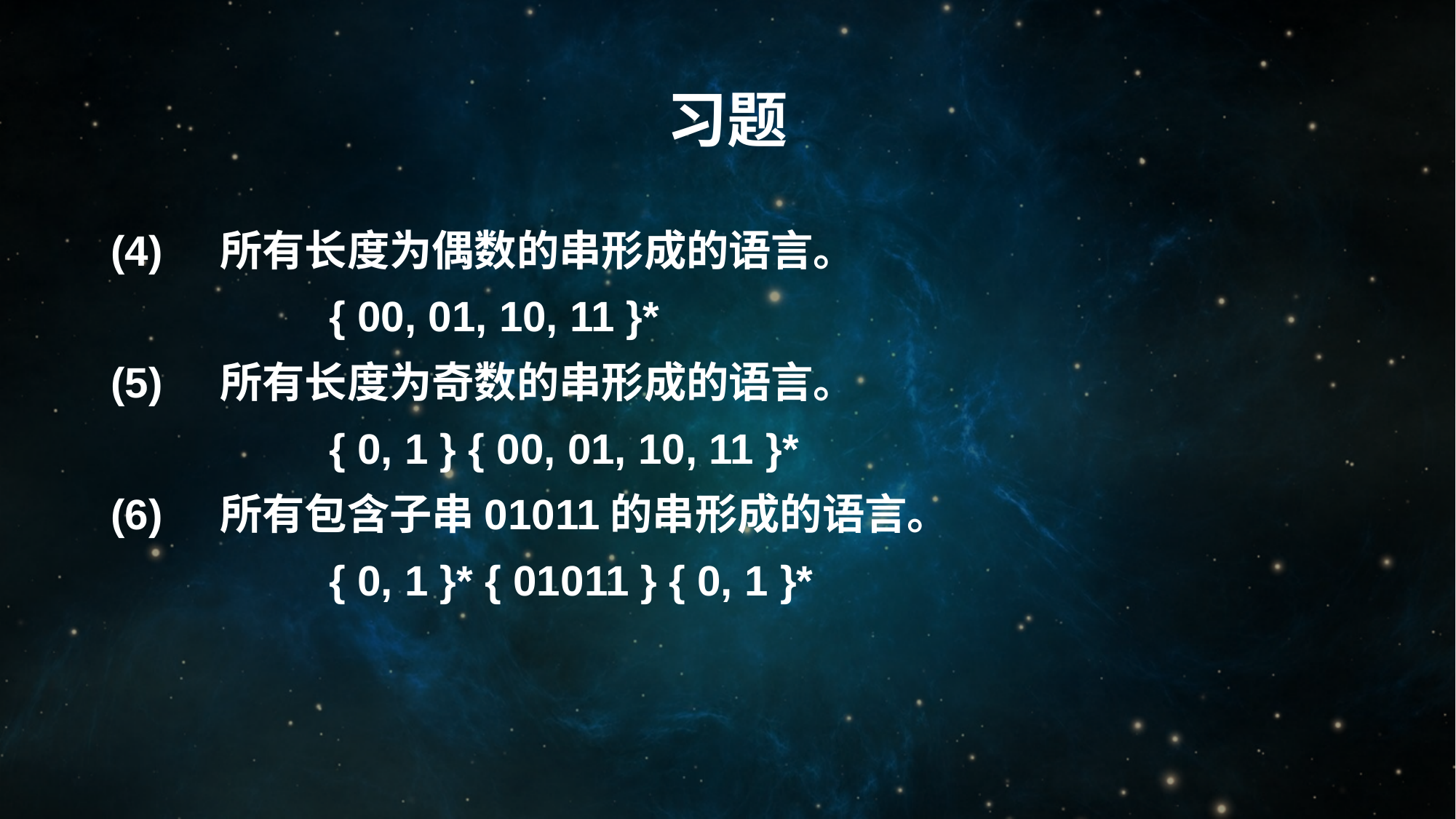

# 习题
(4)	所有长度为偶数的串形成的语言。
		{ 00, 01, 10, 11 }*
(5)	所有长度为奇数的串形成的语言。
		{ 0, 1 } { 00, 01, 10, 11 }*
(6)	所有包含子串01011的串形成的语言。
		{ 0, 1 }* { 01011 } { 0, 1 }*